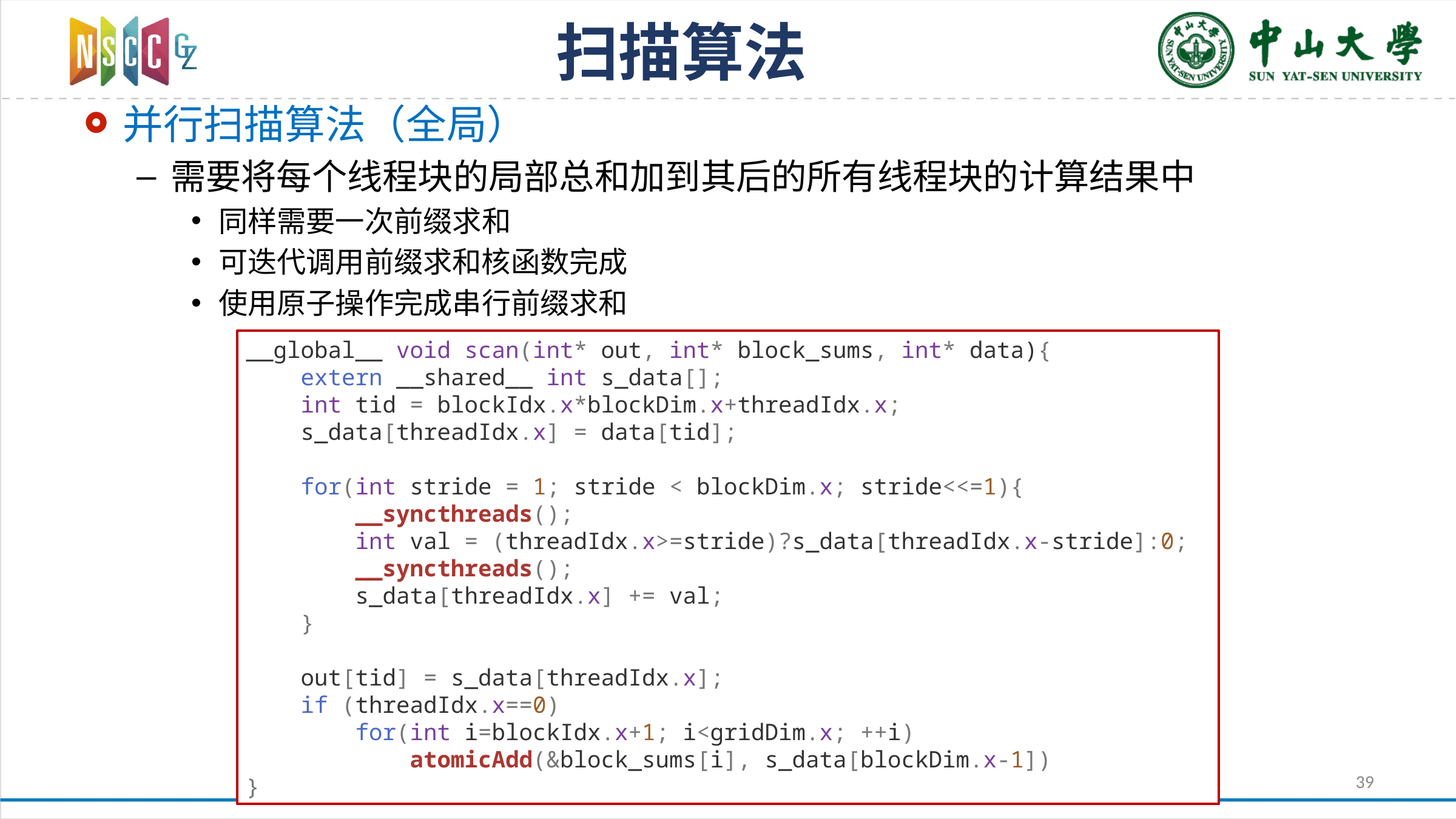

# 扫描算法
并行扫描算法（全局）
需要将每个线程块的局部总和加到其后的所有线程块的计算结果中
同样需要一次前缀求和
可迭代调用前缀求和核函数完成
使用原子操作完成串行前缀求和

__global__ void scan(int* out, int* block_sums, int* data){
    extern __shared__ int s_data[];
    int tid = blockIdx.x*blockDim.x+threadIdx.x;
    s_data[threadIdx.x] = data[tid];
    for(int stride = 1; stride < blockDim.x; stride<<=1){
        __syncthreads();
        int val = (threadIdx.x>=stride)?s_data[threadIdx.x-stride]:0;
        __syncthreads();
        s_data[threadIdx.x] += val;
    }

    out[tid] = s_data[threadIdx.x];
    if (threadIdx.x==0)
        for(int i=blockIdx.x+1; i<gridDim.x; ++i)
            atomicAdd(&block_sums[i], s_data[blockDim.x-1])
}
39